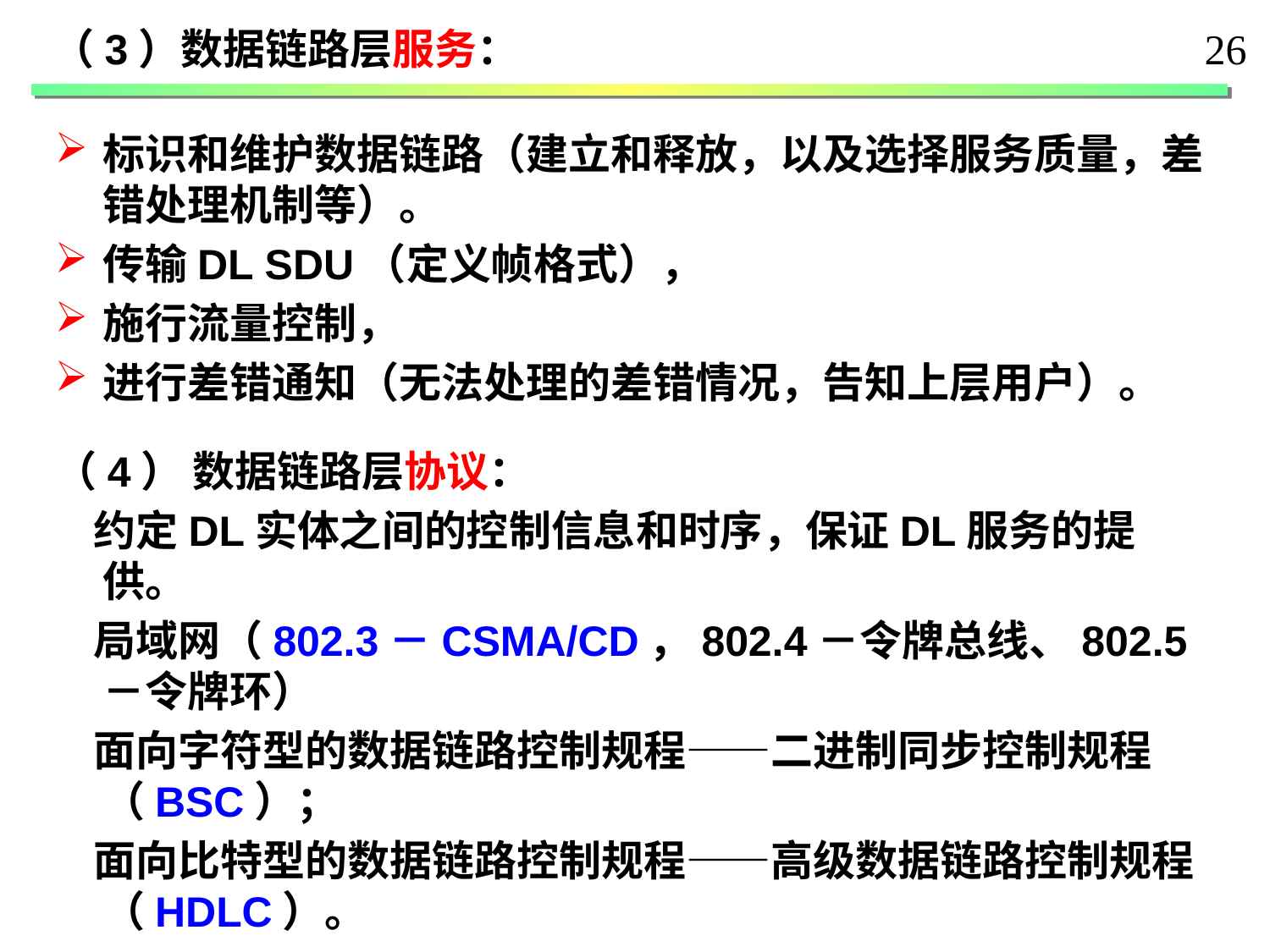

（3）数据链路层服务：
26

标识和维护数据链路（建立和释放，以及选择服务质量，差错处理机制等）。
传输DL SDU（定义帧格式），
施行流量控制，
进行差错通知（无法处理的差错情况，告知上层用户）。

（4） 数据链路层协议：
   约定DL实体之间的控制信息和时序，保证DL服务的提供。
   局域网（802.3－CSMA/CD，802.4－令牌总线、802.5－令牌环）
   面向字符型的数据链路控制规程——二进制同步控制规程（BSC）；
   面向比特型的数据链路控制规程——高级数据链路控制规程（HDLC）。